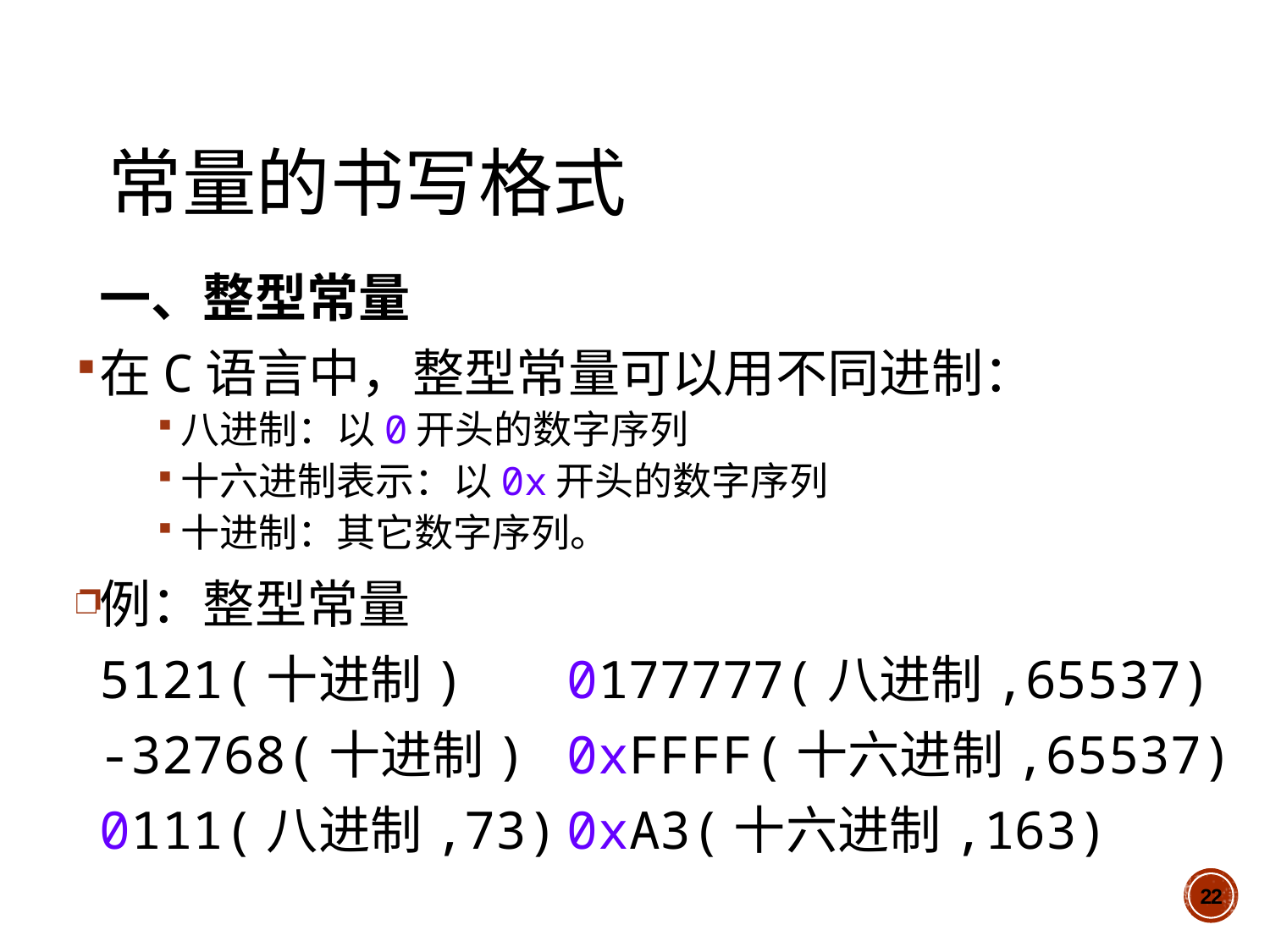

# 常量的书写格式
一、整型常量
在C语言中，整型常量可以用不同进制：
八进制：以0开头的数字序列
十六进制表示：以0x开头的数字序列
十进制：其它数字序列。
例：整型常量
	5121(十进制) 	0177777(八进制,65537)
	-32768(十进制)	0xFFFF(十六进制,65537)
	0111(八进制,73)	0xA3(十六进制,163)
22